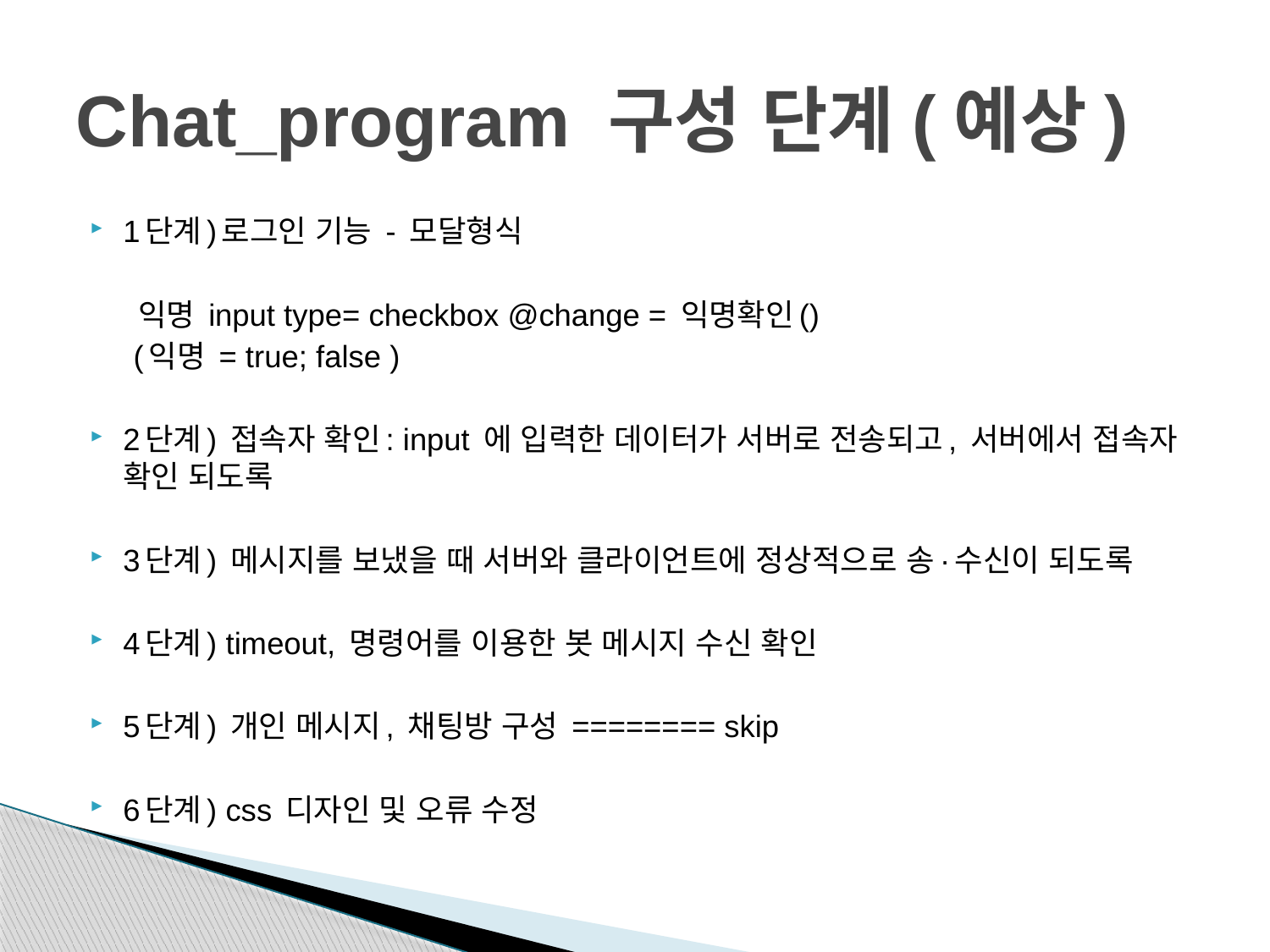

# Chat_program 구성 단계(예상)
1단계)로그인 기능 - 모달형식

     익명 input type= checkbox @change = 익명확인()
     (익명 = true; false )

2단계) 접속자 확인: input 에 입력한 데이터가 서버로 전송되고, 서버에서 접속자 확인 되도록

3단계) 메시지를 보냈을 때 서버와 클라이언트에 정상적으로 송·수신이 되도록

4단계) timeout, 명령어를 이용한 봇 메시지 수신 확인

5단계) 개인 메시지, 채팅방 구성 ======== skip

6단계) css 디자인 및 오류 수정